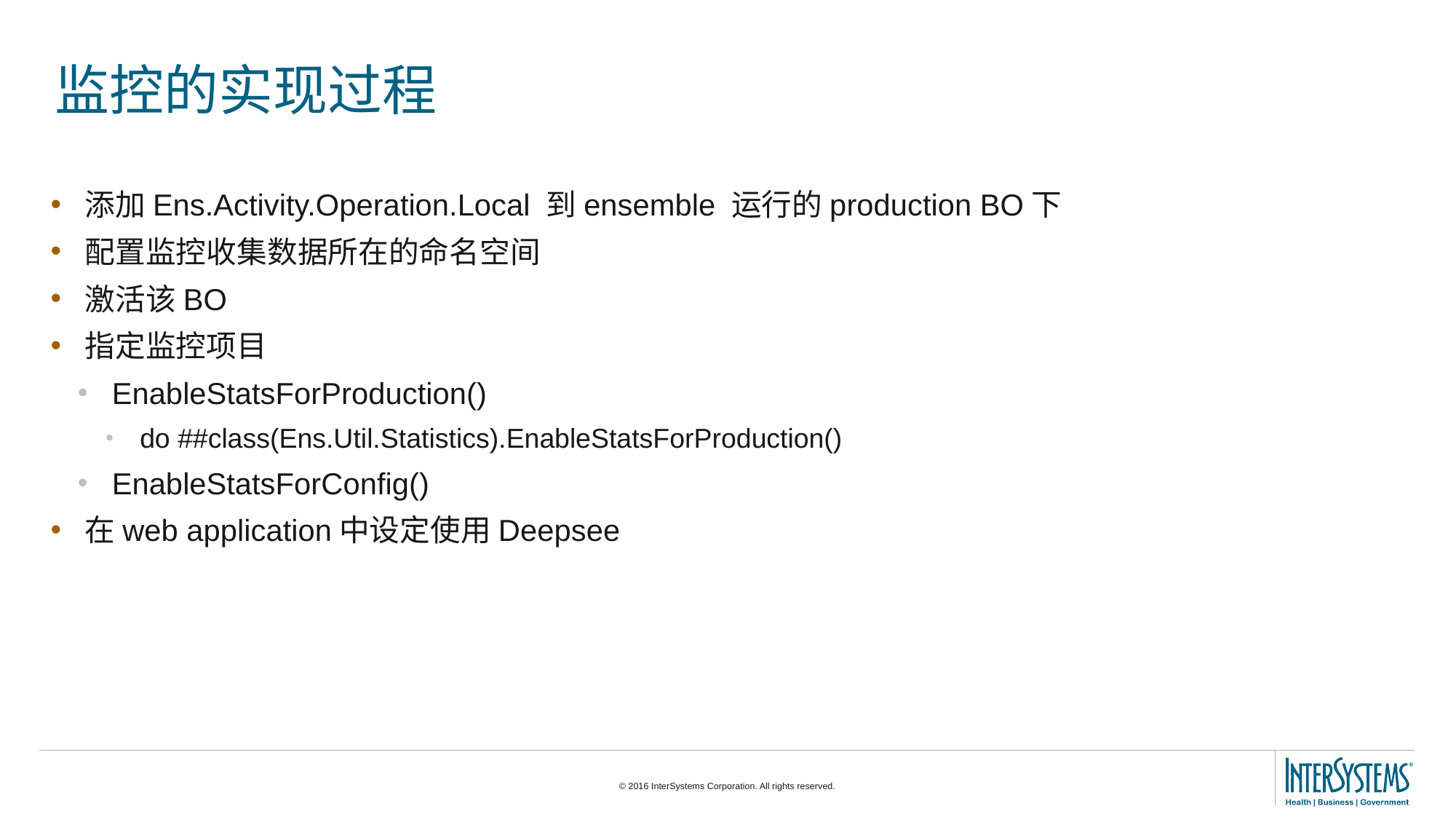

# 监控的实现过程
添加Ens.Activity.Operation.Local 到ensemble 运行的production BO下
配置监控收集数据所在的命名空间
激活该BO
指定监控项目
EnableStatsForProduction()
do ##class(Ens.Util.Statistics).EnableStatsForProduction()
EnableStatsForConfig()
在web application中设定使用Deepsee